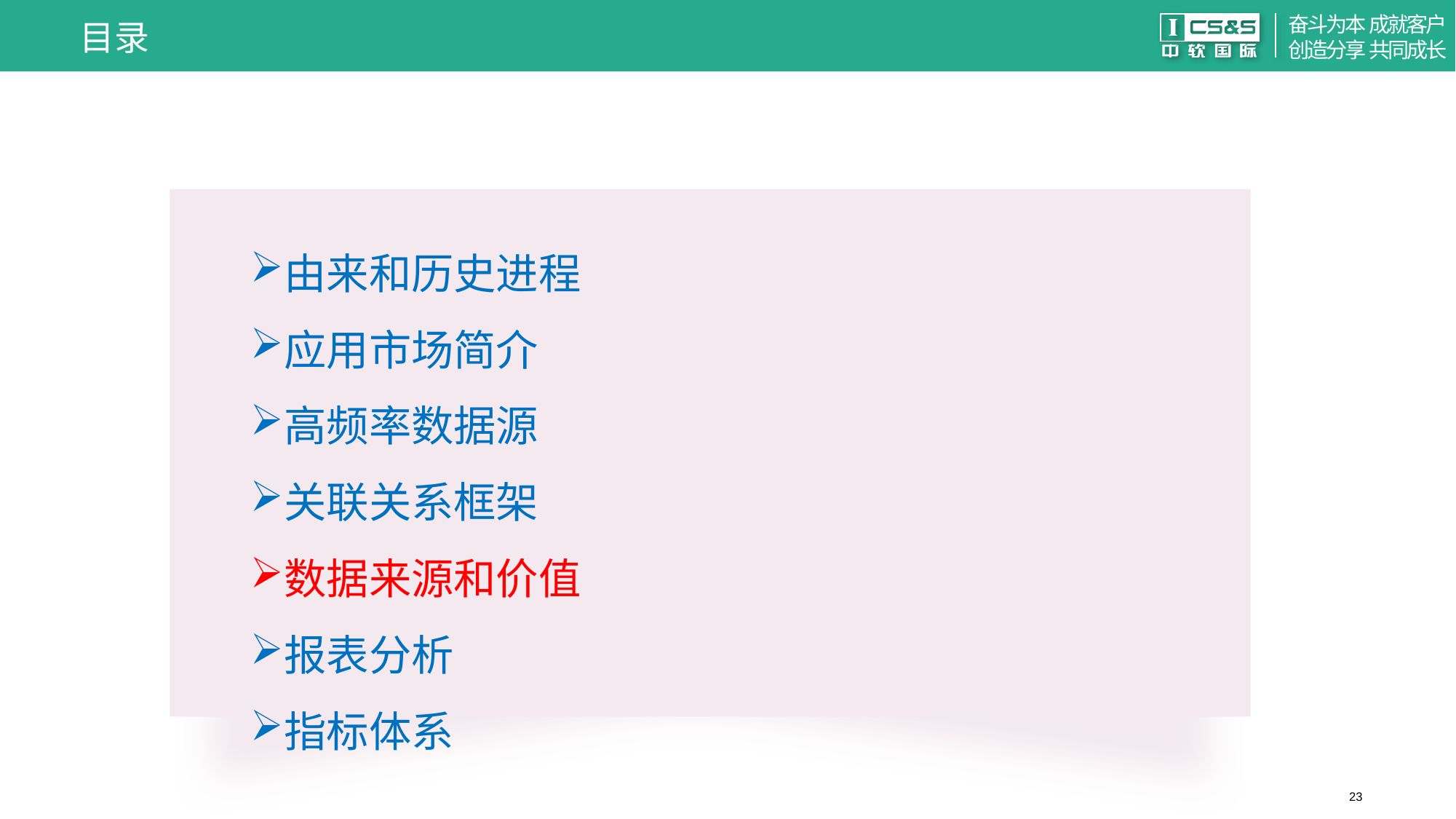

# 目录

由来和历史进程
应用市场简介
高频率数据源
关联关系框架
数据来源和价值
报表分析
指标体系